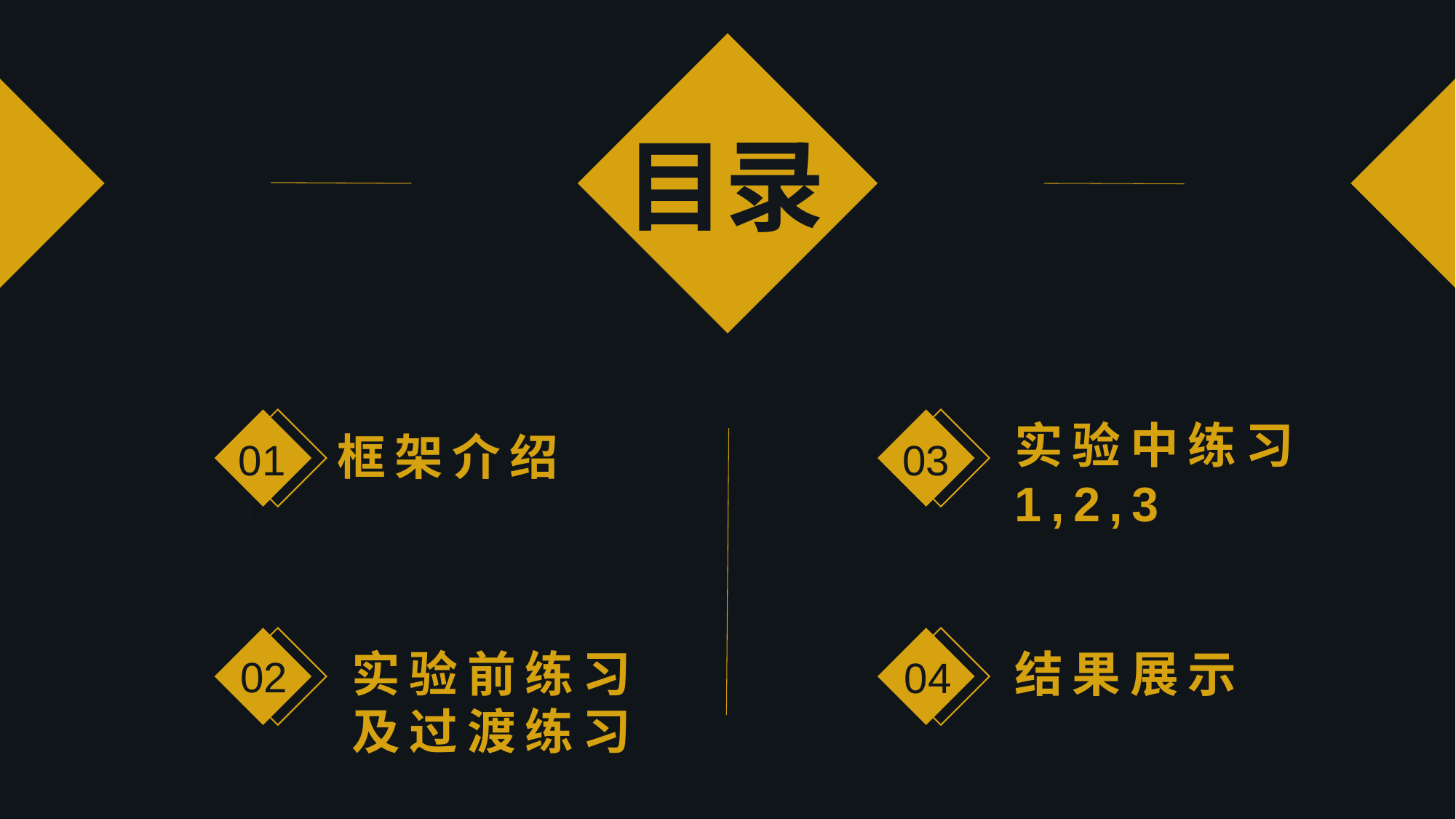

目录

03

011
实验中练习
1,2,3
框架介绍

02

04
实验前练习及过渡练习
结果展示